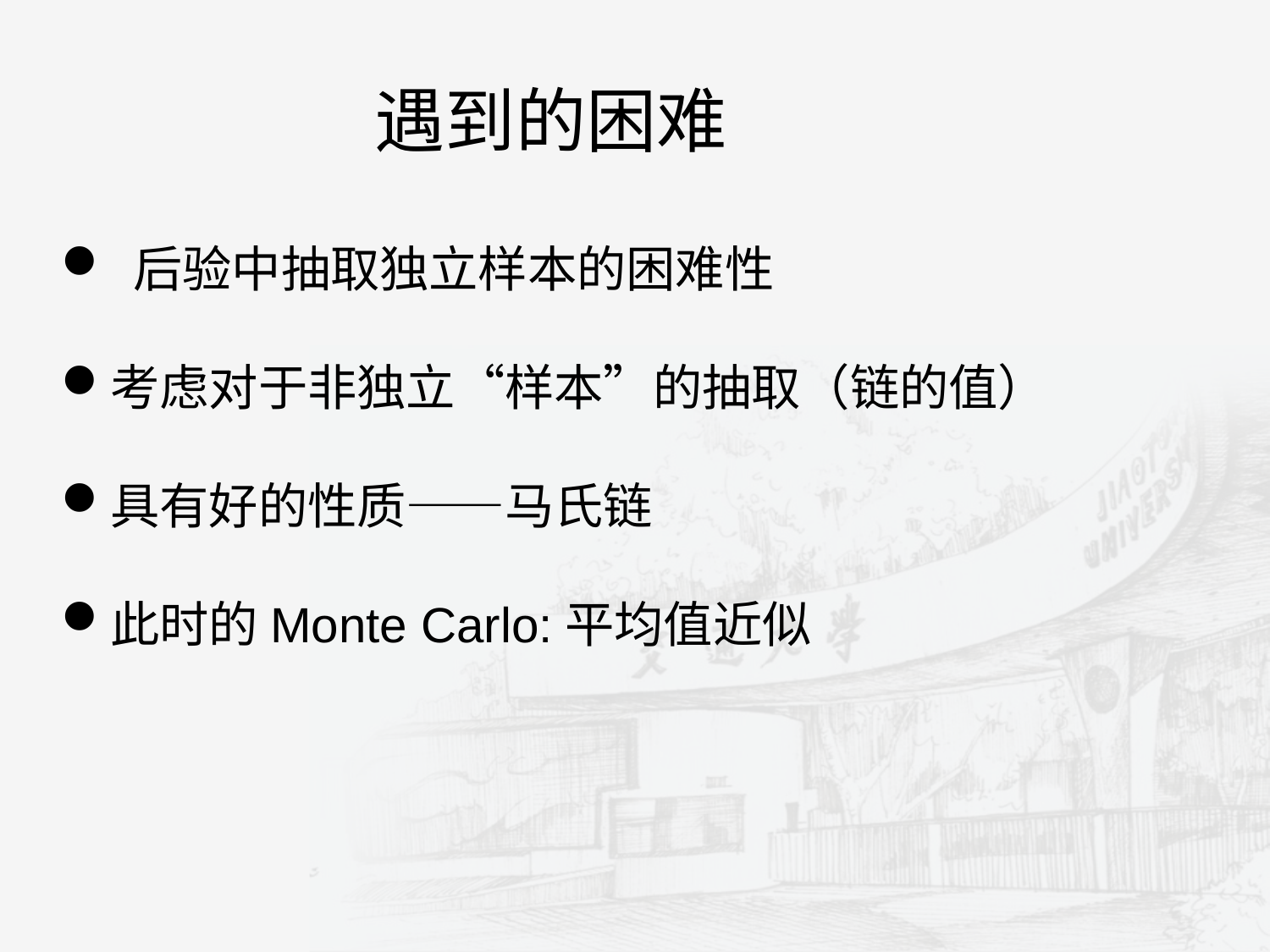

遇到的困难
 后验中抽取独立样本的困难性

考虑对于非独立“样本”的抽取（链的值）

具有好的性质——马氏链

此时的Monte Carlo:平均值近似